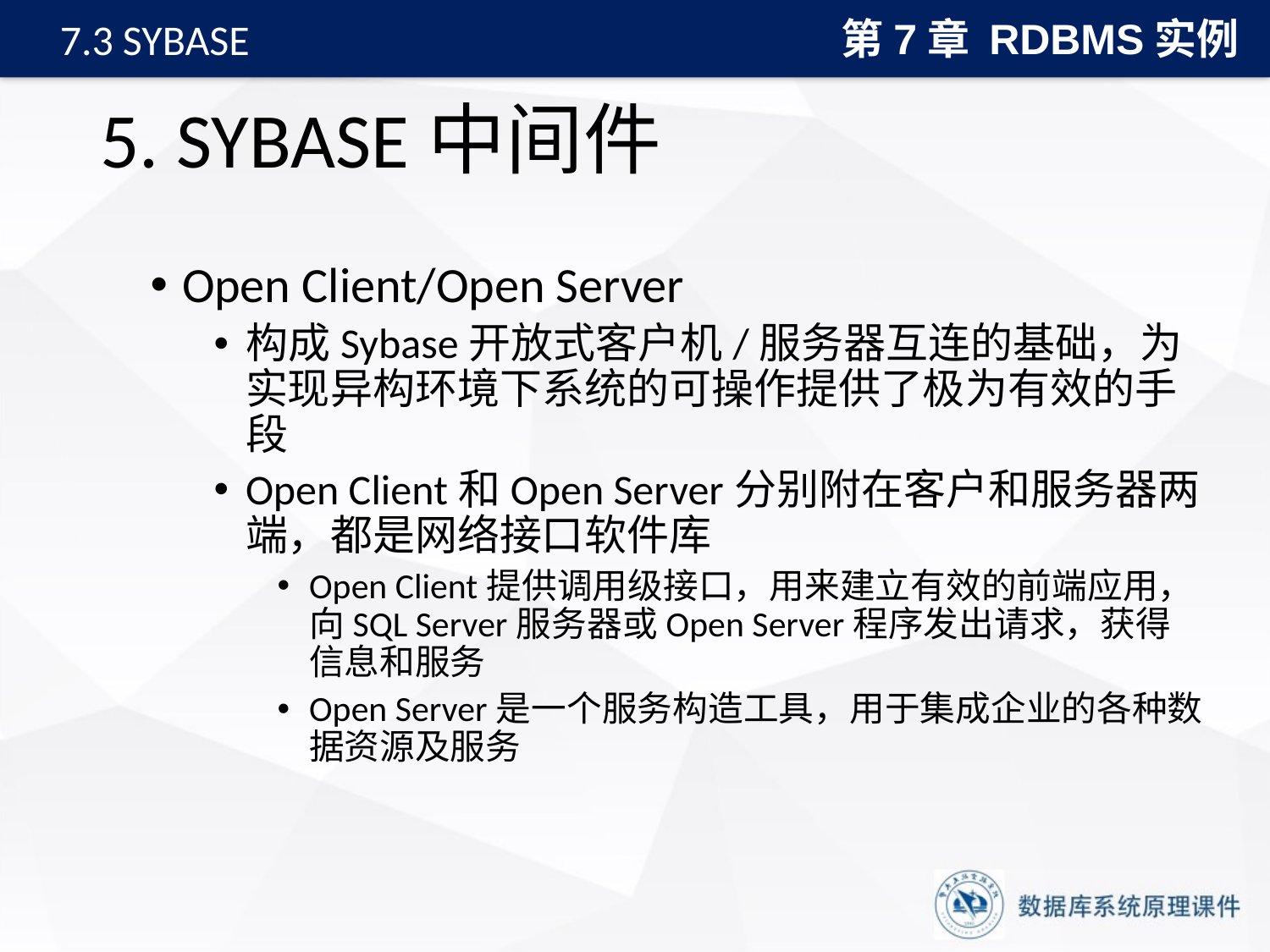

第7章 RDBMS实例
7.3 SYBASE
# 5. SYBASE中间件
Open Client/Open Server
构成Sybase开放式客户机/服务器互连的基础，为实现异构环境下系统的可操作提供了极为有效的手段
Open Client和Open Server分别附在客户和服务器两端，都是网络接口软件库
Open Client提供调用级接口，用来建立有效的前端应用，向SQL Server服务器或Open Server程序发出请求，获得信息和服务
Open Server是一个服务构造工具，用于集成企业的各种数据资源及服务